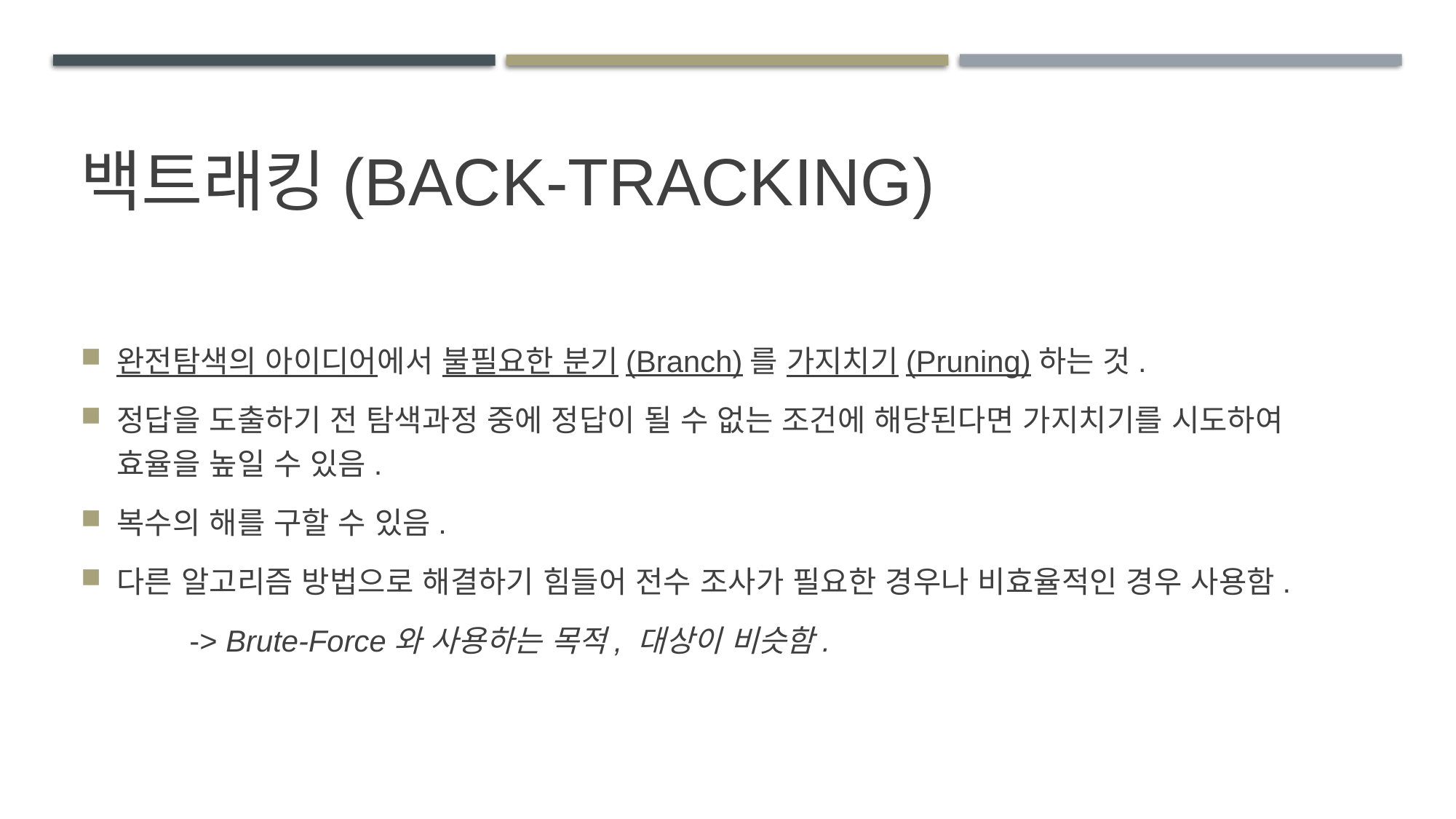

# 백트래킹(Back-Tracking)
완전탐색의 아이디어에서 불필요한 분기(Branch)를 가지치기(Pruning)하는 것.
정답을 도출하기 전 탐색과정 중에 정답이 될 수 없는 조건에 해당된다면 가지치기를 시도하여 효율을 높일 수 있음.
복수의 해를 구할 수 있음.
다른 알고리즘 방법으로 해결하기 힘들어 전수 조사가 필요한 경우나 비효율적인 경우 사용함.
	-> Brute-Force와 사용하는 목적, 대상이 비슷함.